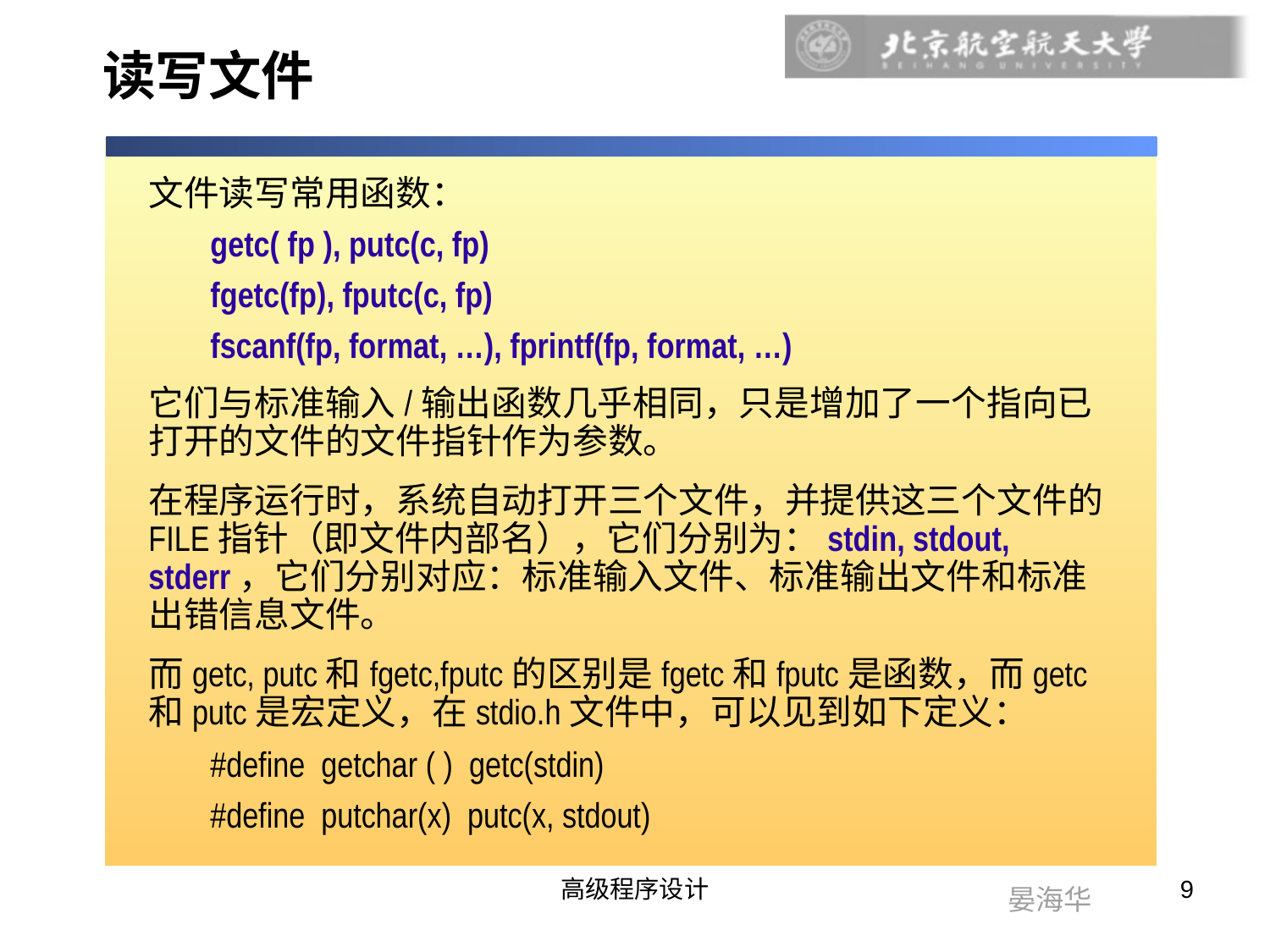

# 读写文件
文件读写常用函数：
getc( fp ), putc(c, fp)
fgetc(fp), fputc(c, fp)
fscanf(fp, format, …), fprintf(fp, format, …)
它们与标准输入/输出函数几乎相同，只是增加了一个指向已打开的文件的文件指针作为参数。
在程序运行时，系统自动打开三个文件，并提供这三个文件的FILE指针（即文件内部名），它们分别为：stdin, stdout, stderr，它们分别对应：标准输入文件、标准输出文件和标准出错信息文件。
而getc, putc和fgetc,fputc的区别是fgetc和fputc是函数，而getc和putc是宏定义，在stdio.h文件中，可以见到如下定义：
#define  getchar ( )  getc(stdin)
#define  putchar(x)  putc(x, stdout)
高级程序设计
9